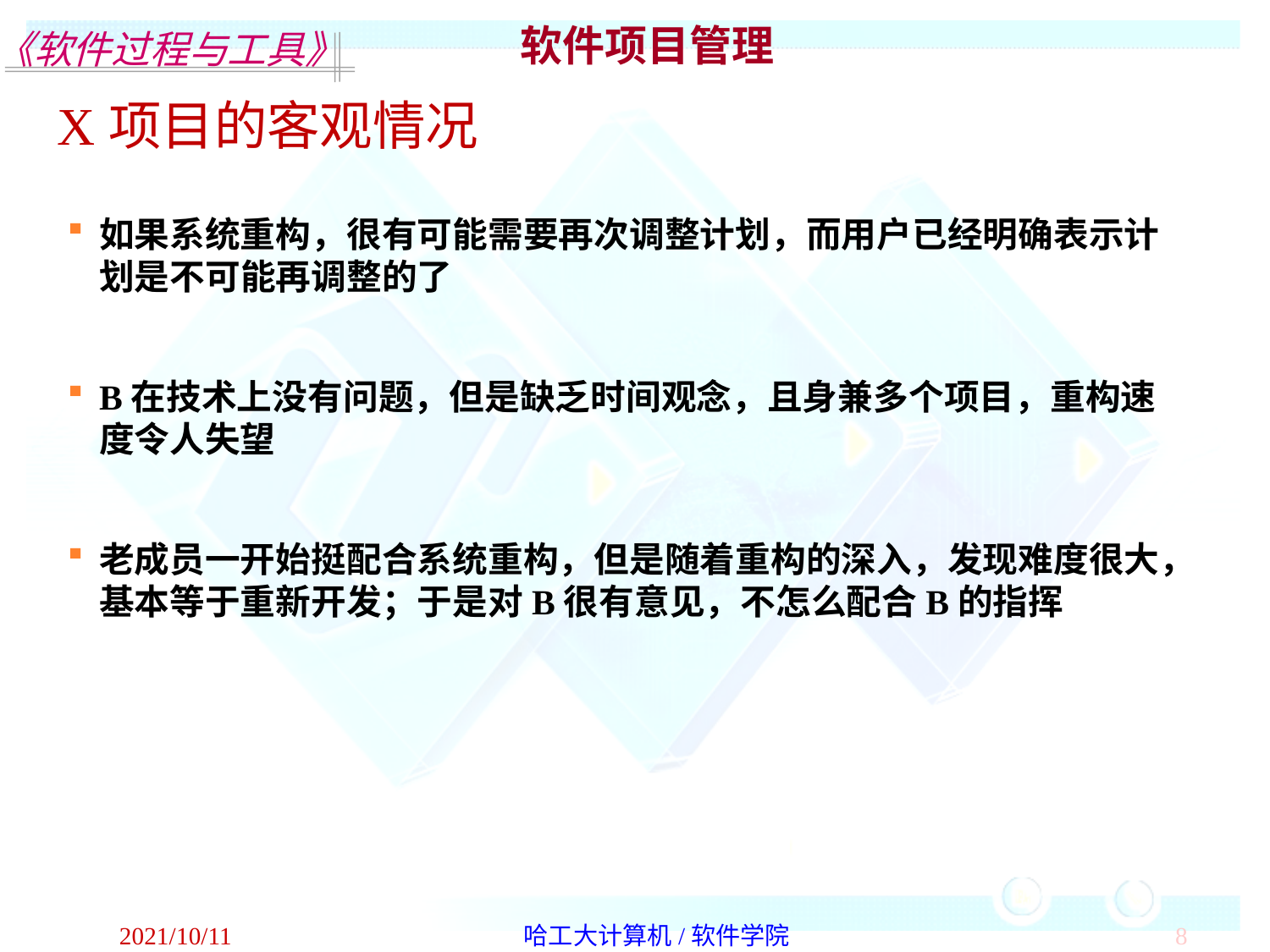

软件项目管理
X项目的客观情况
如果系统重构，很有可能需要再次调整计划，而用户已经明确表示计划是不可能再调整的了

B在技术上没有问题，但是缺乏时间观念，且身兼多个项目，重构速度令人失望

老成员一开始挺配合系统重构，但是随着重构的深入，发现难度很大，基本等于重新开发；于是对B很有意见，不怎么配合B的指挥